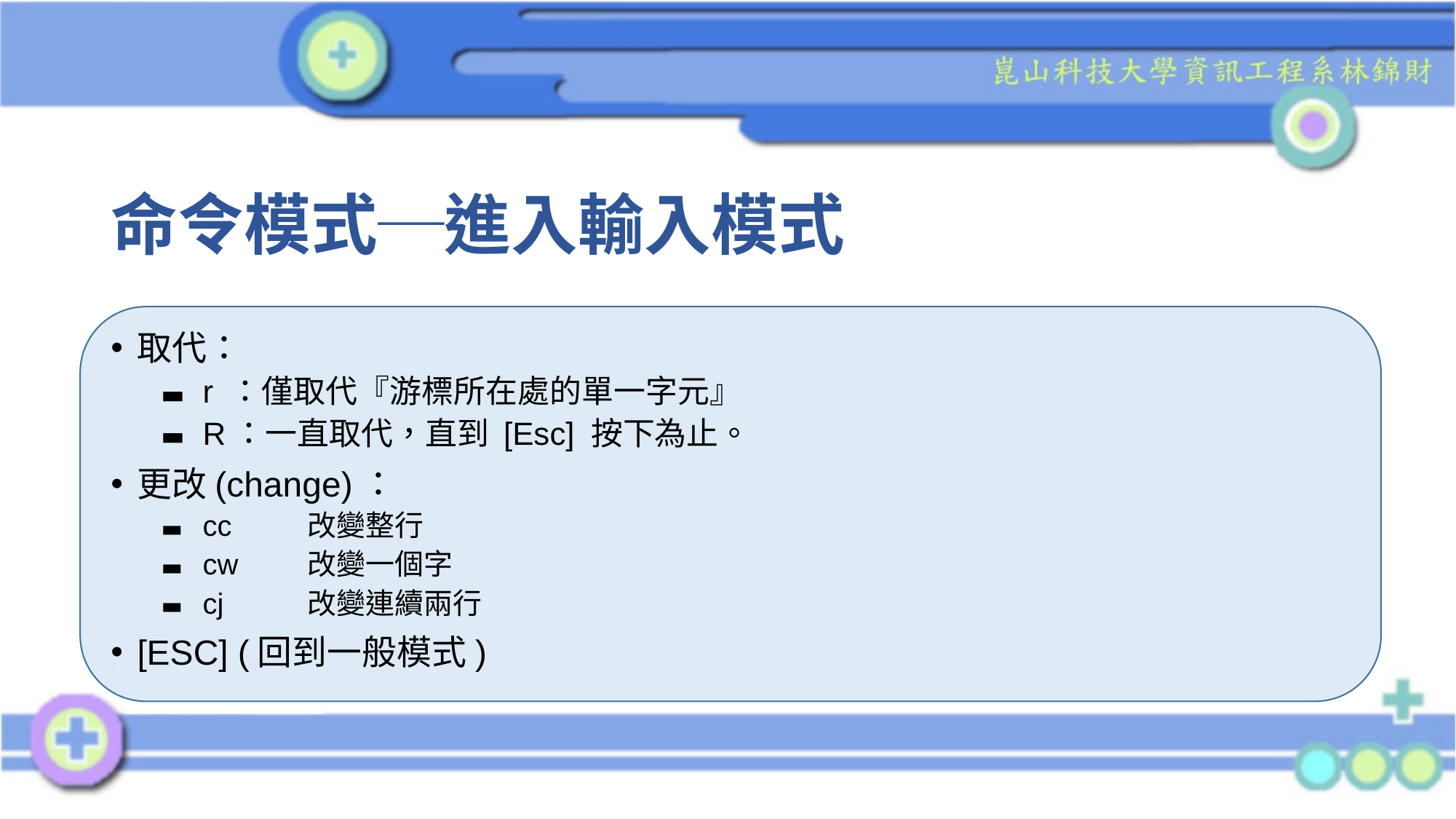

# 命令模式─進入輸入模式

取代：
r ：僅取代『游標所在處的單一字元』
R：一直取代，直到 [Esc] 按下為止。
更改(change)：
cc	改變整行
cw	改變一個字
cj	改變連續兩行
[ESC] (回到一般模式)